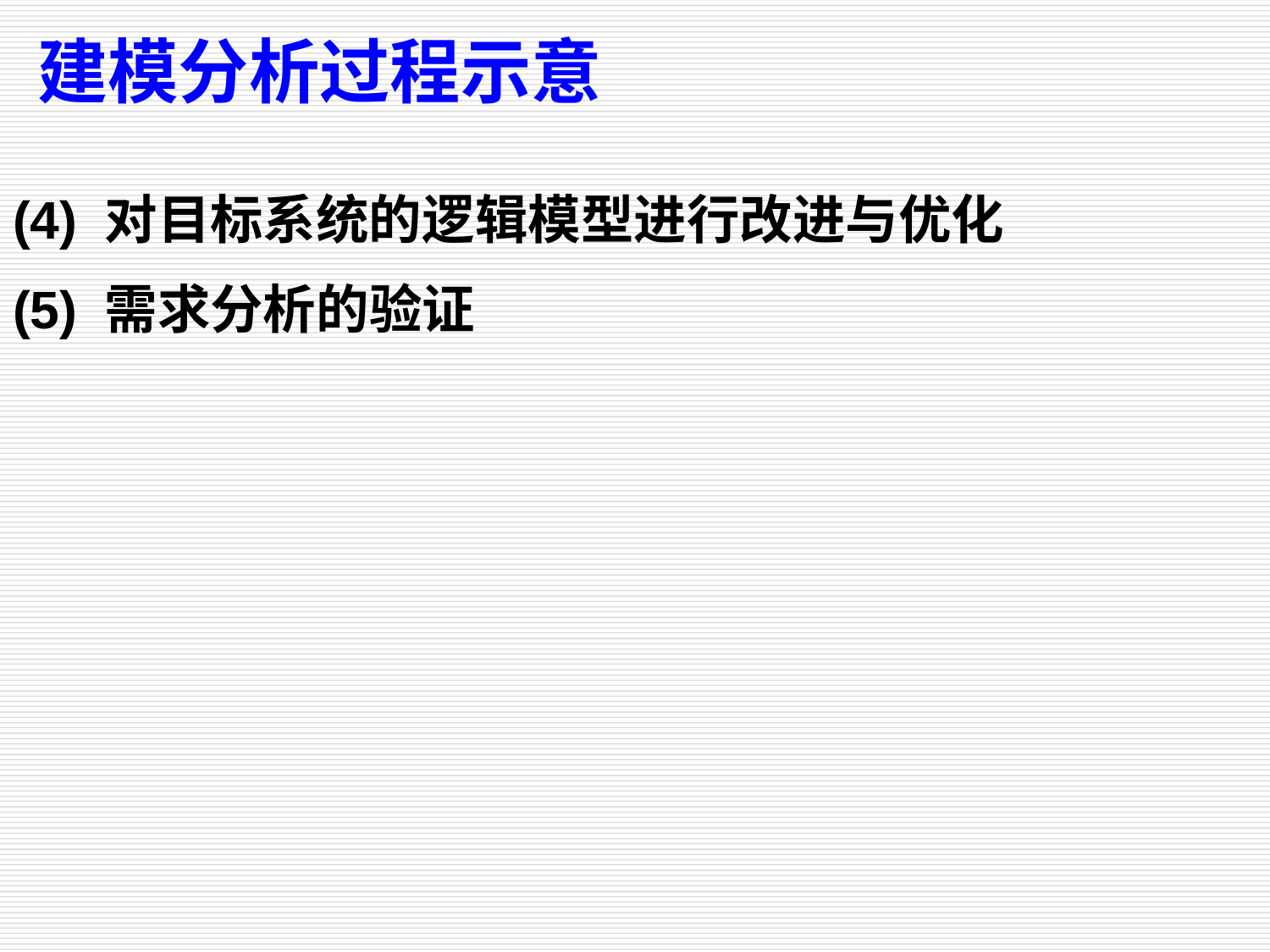

# 建模分析过程示意
(4) 对目标系统的逻辑模型进行改进与优化
(5) 需求分析的验证